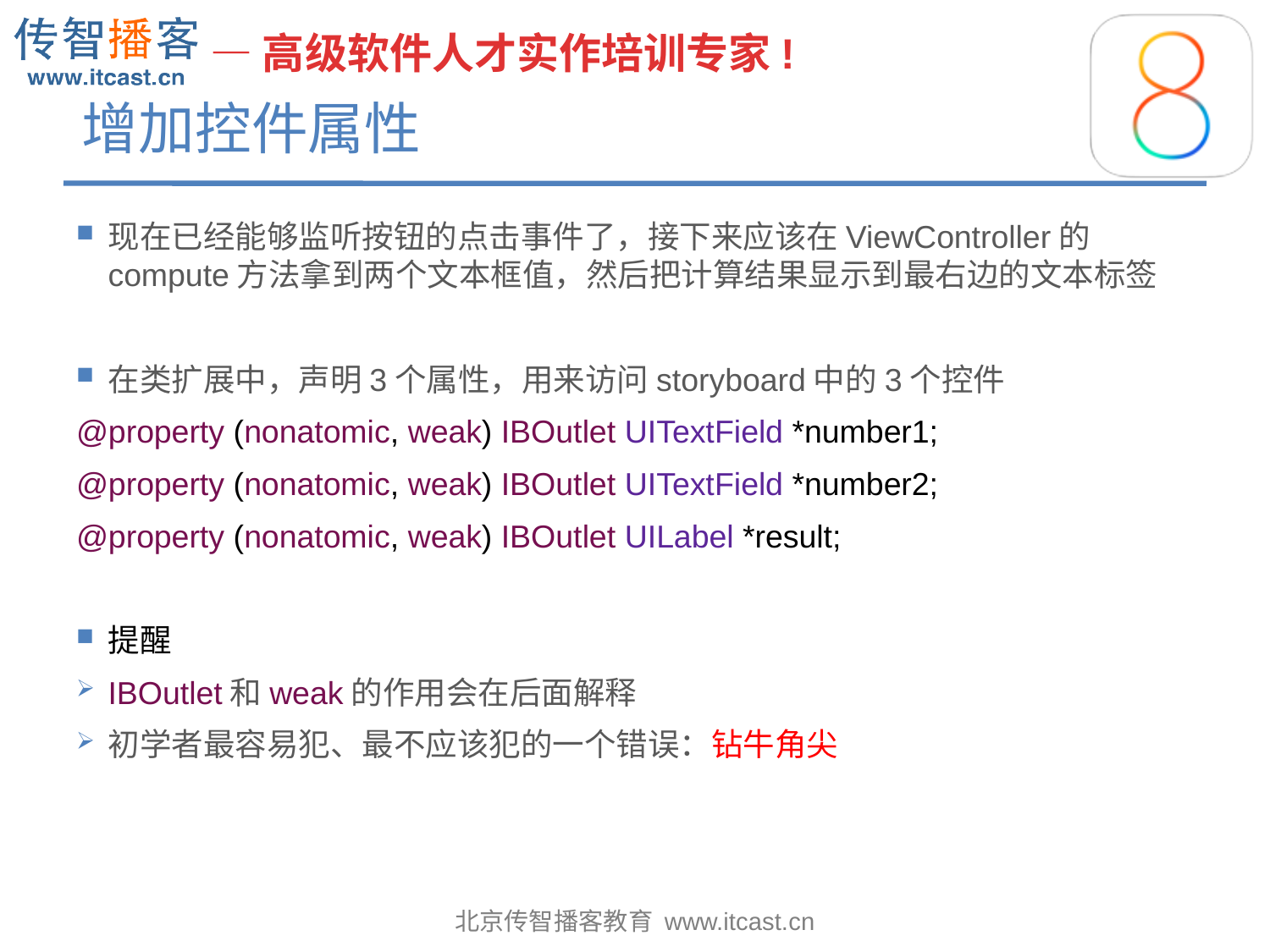

# 增加控件属性
现在已经能够监听按钮的点击事件了，接下来应该在ViewController的compute方法拿到两个文本框值，然后把计算结果显示到最右边的文本标签

在类扩展中，声明3个属性，用来访问storyboard中的3个控件
@property (nonatomic, weak) IBOutlet UITextField *number1;
@property (nonatomic, weak) IBOutlet UITextField *number2;
@property (nonatomic, weak) IBOutlet UILabel *result;

提醒
IBOutlet和weak的作用会在后面解释
初学者最容易犯、最不应该犯的一个错误：钻牛角尖